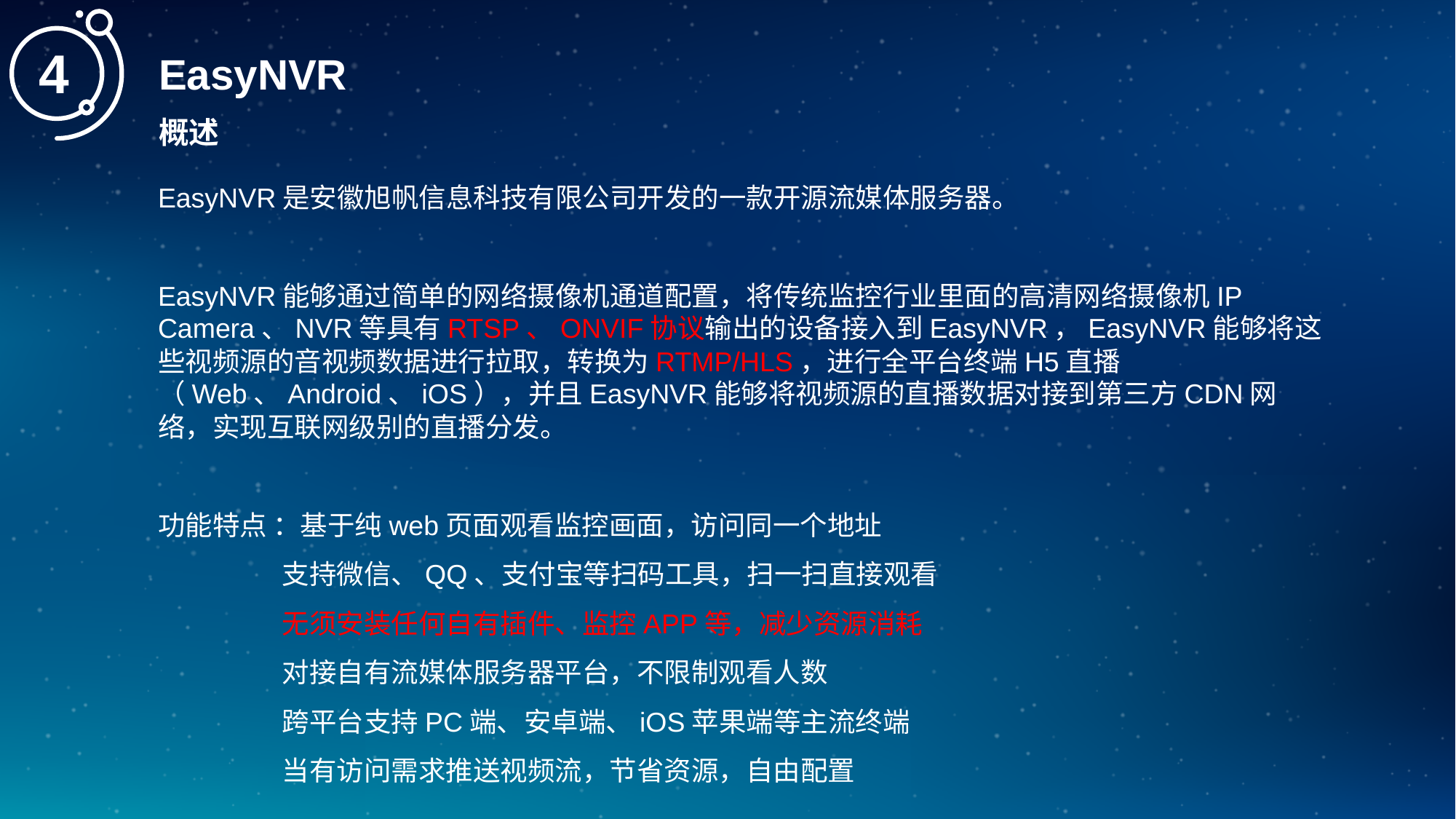

4

EasyNVR
概述
EasyNVR是安徽旭帆信息科技有限公司开发的一款开源流媒体服务器。

EasyNVR能够通过简单的网络摄像机通道配置，将传统监控行业里面的高清网络摄像机IP Camera、NVR等具有RTSP、ONVIF协议输出的设备接入到EasyNVR，EasyNVR能够将这些视频源的音视频数据进行拉取，转换为RTMP/HLS，进行全平台终端H5直播（Web、Android、iOS），并且EasyNVR能够将视频源的直播数据对接到第三方CDN网络，实现互联网级别的直播分发。

功能特点 ：基于纯web页面观看监控画面，访问同一个地址
                   支持微信、QQ、支付宝等扫码工具，扫一扫直接观看
                   无须安装任何自有插件、监控APP等，减少资源消耗
                   对接自有流媒体服务器平台，不限制观看人数
                   跨平台支持PC端、安卓端、iOS苹果端等主流终端
                   当有访问需求推送视频流，节省资源，自由配置